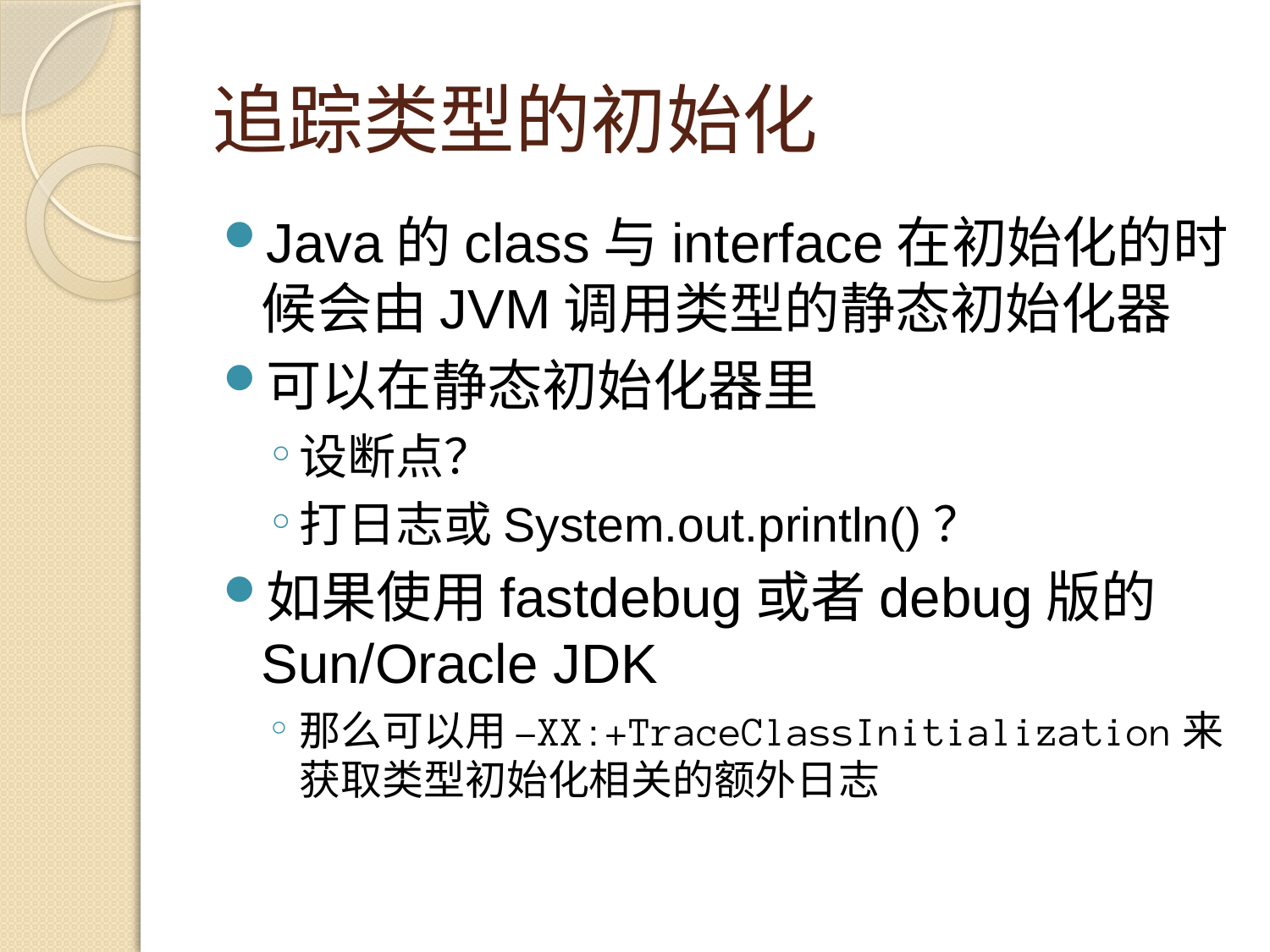

# 追踪类型的初始化
Java的class与interface在初始化的时候会由JVM调用类型的静态初始化器
可以在静态初始化器里
设断点？
打日志或System.out.println()？
如果使用fastdebug或者debug版的Sun/Oracle JDK
那么可以用-XX:+TraceClassInitialization来获取类型初始化相关的额外日志